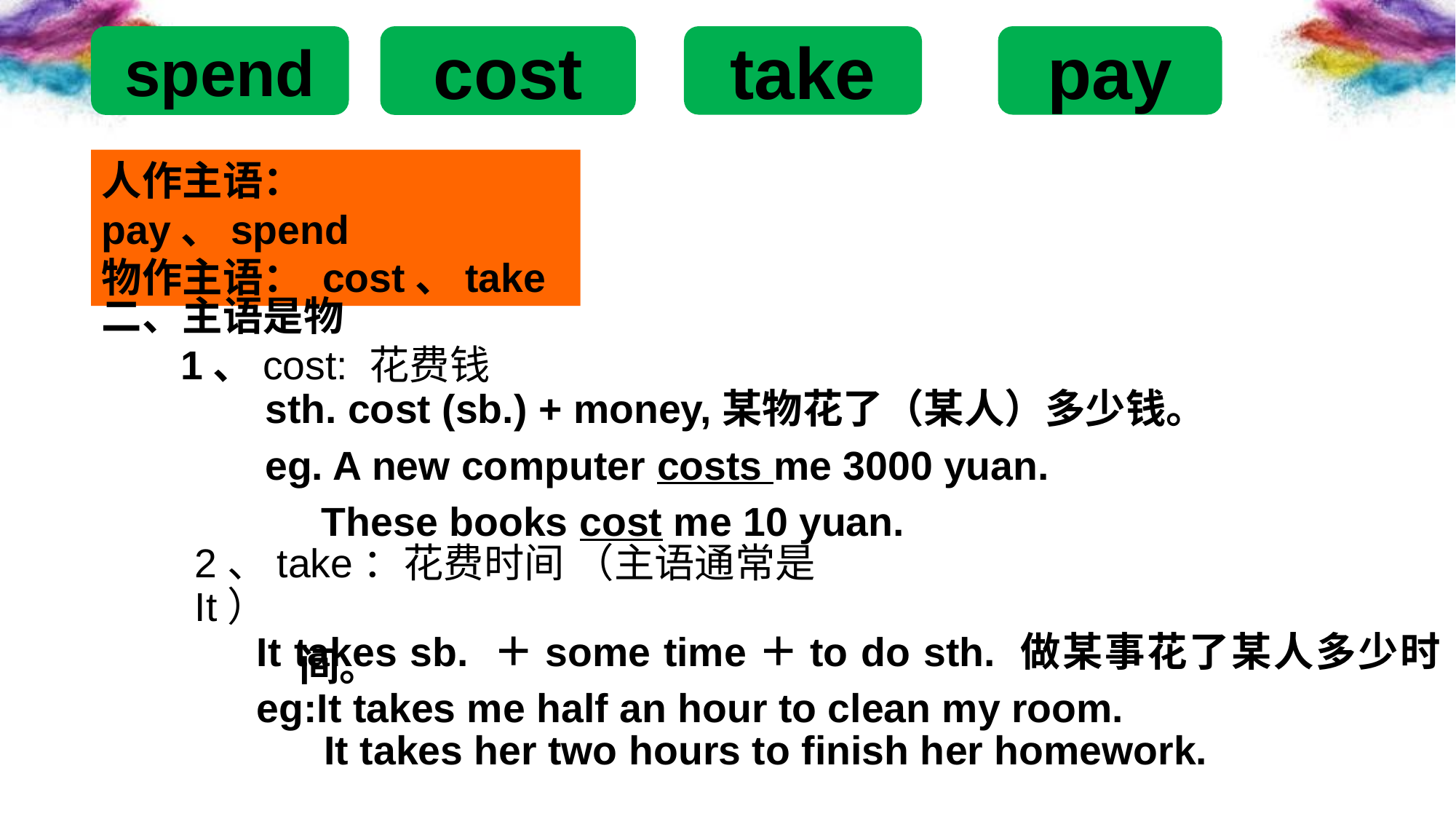

spend
cost
take
pay
人作主语： pay、spend
物作主语： cost、take

二、主语是物
       1、cost: 花费钱
sth. cost (sb.) + money,某物花了（某人）多少钱。
eg. A new computer costs me 3000 yuan.
     These books cost me 10 yuan.

2、take：花费时间 （主语通常是It）
It takes sb. ＋some time＋to do sth. 做某事花了某人多少时间。
eg:It takes me half an hour to clean my room.
      It takes her two hours to finish her homework.